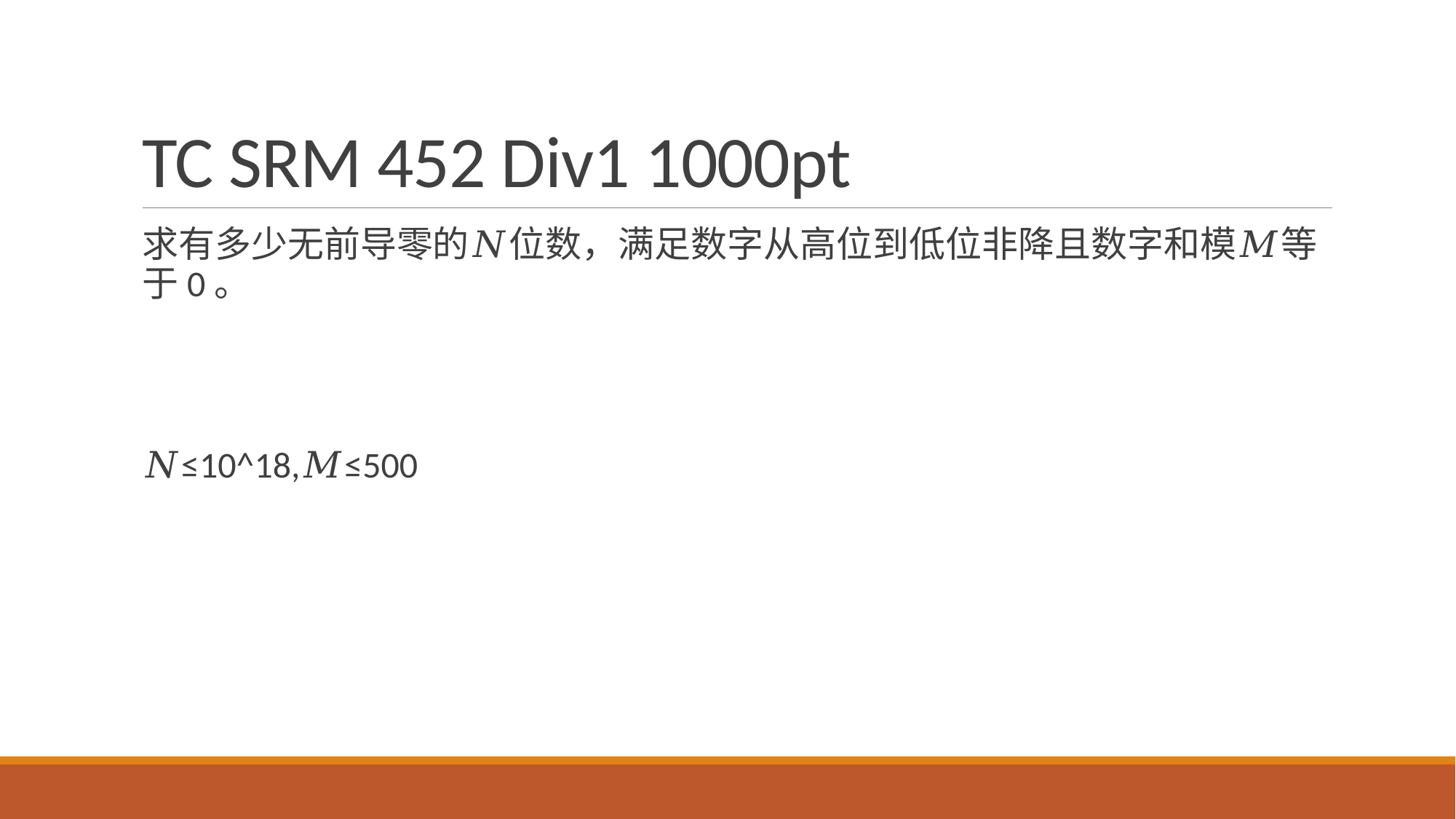

# TC SRM 452 Div1 1000pt
求有多少无前导零的𝑁位数，满足数字从高位到低位非降且数字和模𝑀等于0。

𝑁≤10^18,𝑀≤500